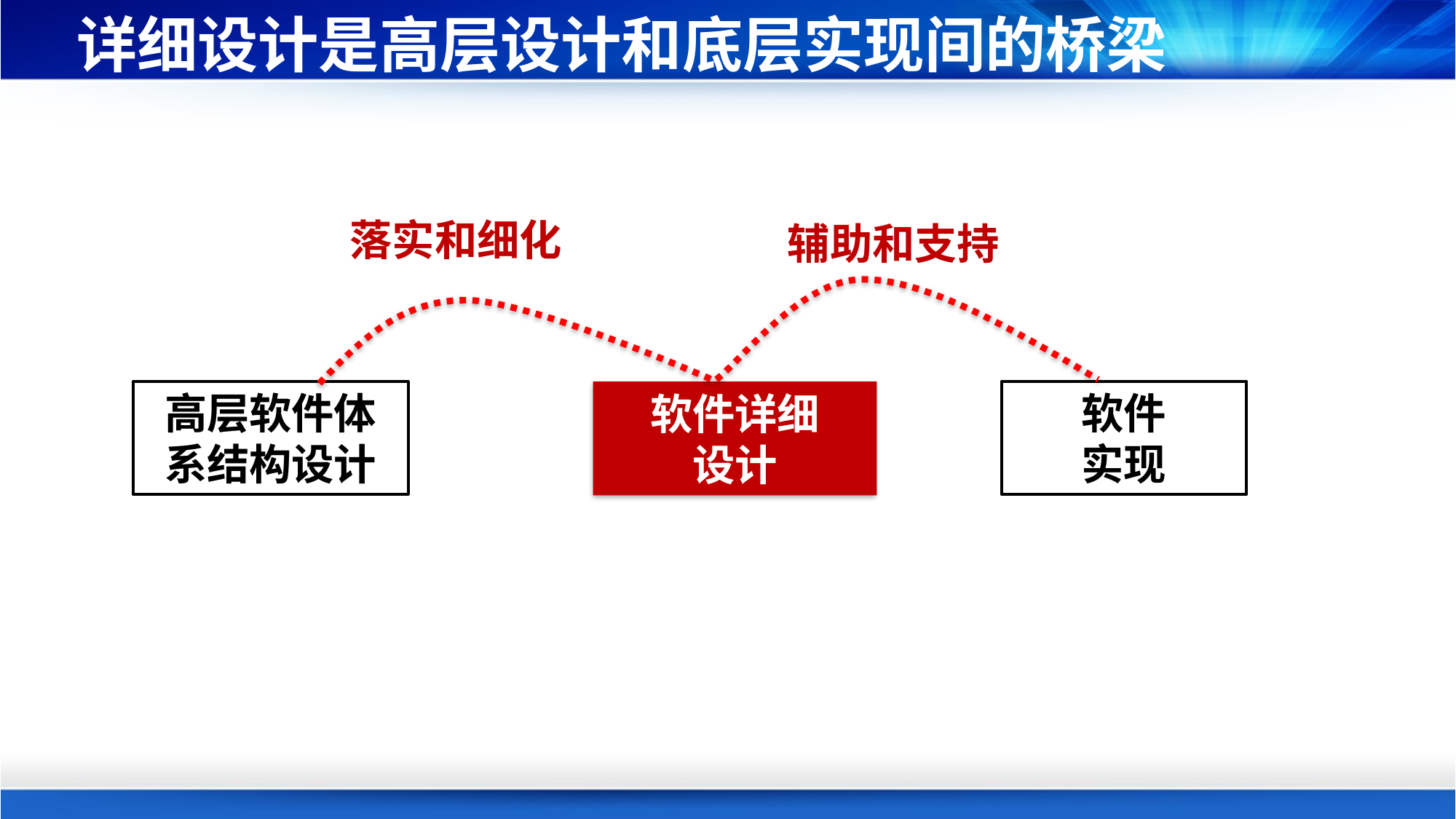

# 详细设计是高层设计和底层实现间的桥梁
落实和细化
辅助和支持

高层软件体系结构设计
软件详细
设计
软件
实现